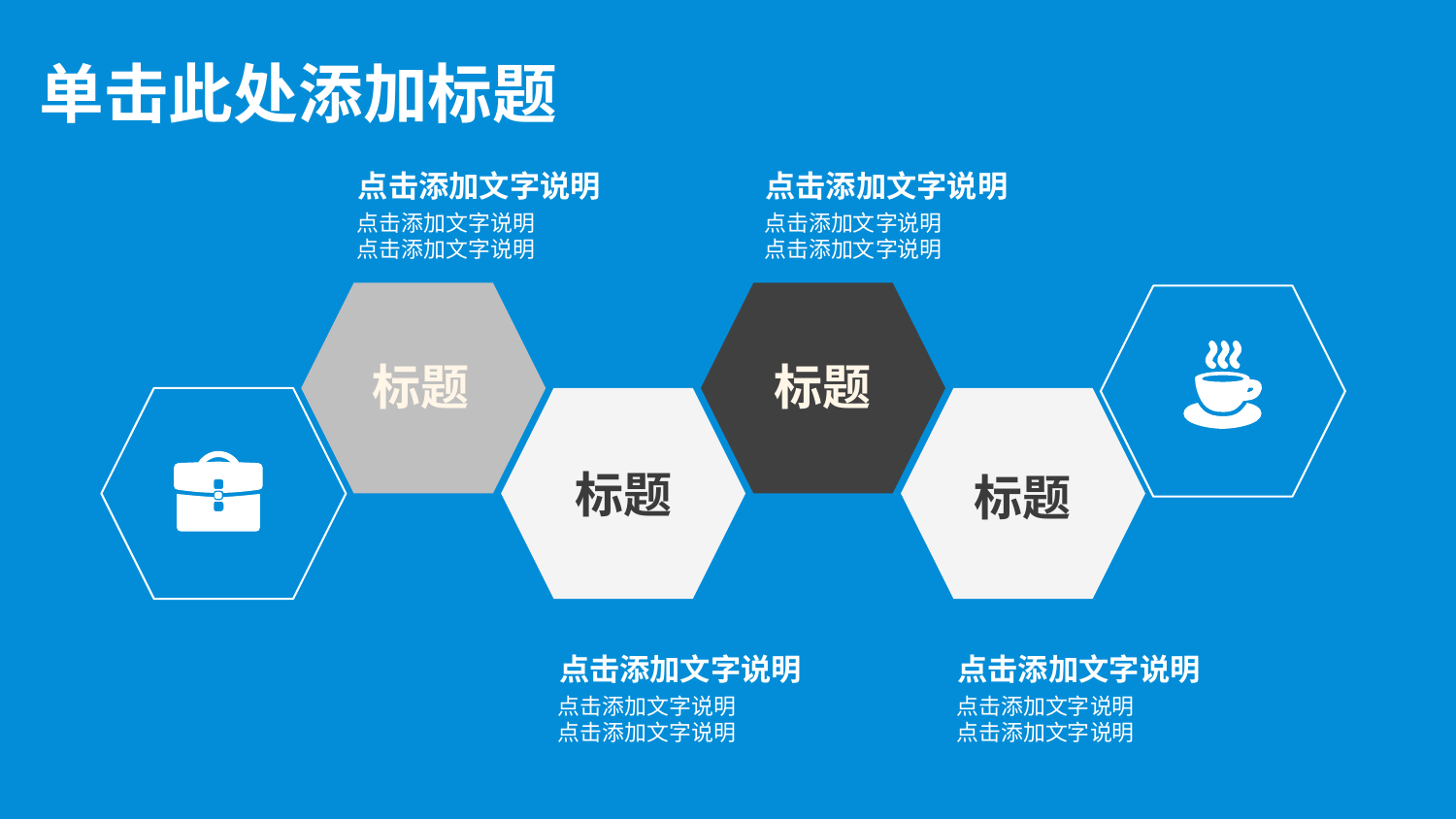

单击此处添加标题
点击添加文字说明
点击添加文字说明
点击添加文字说明
点击添加文字说明
点击添加文字说明
点击添加文字说明

标题
标题

标题
标题
点击添加文字说明
点击添加文字说明
点击添加文字说明
点击添加文字说明
点击添加文字说明
点击添加文字说明